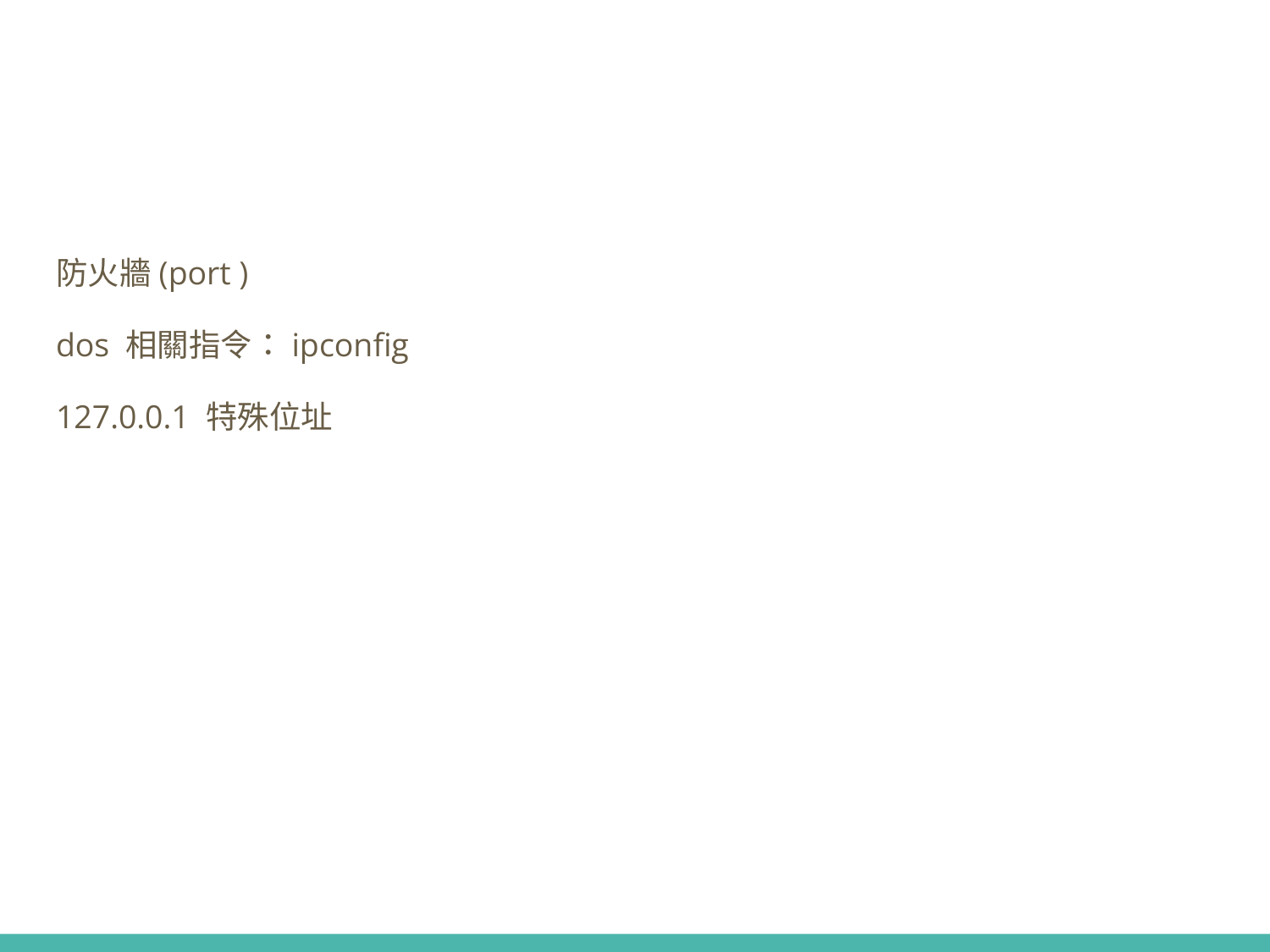

#
防火牆(port )
dos 相關指令：ipconfig
127.0.0.1 特殊位址
2